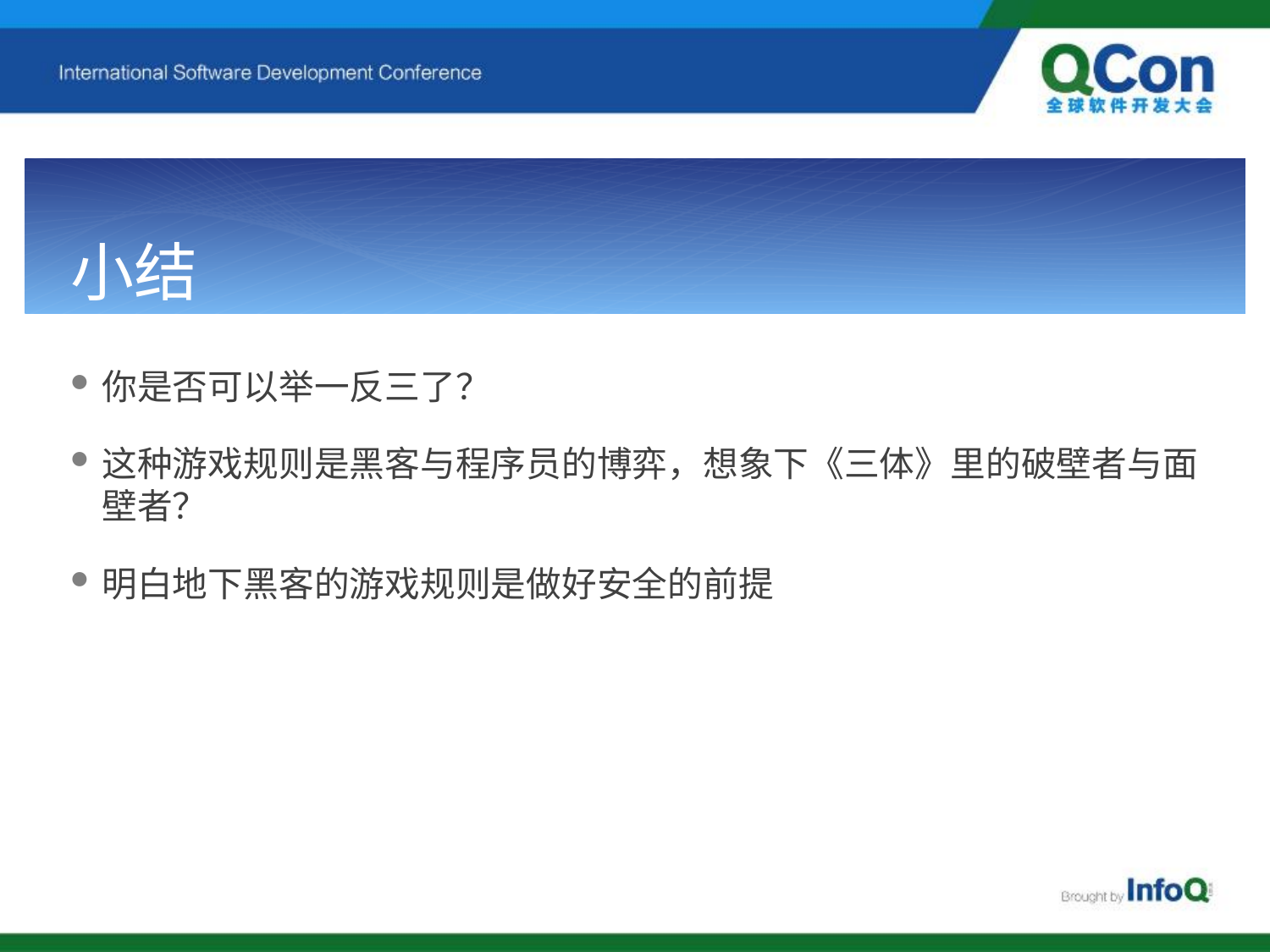

# 小结
你是否可以举一反三了？
这种游戏规则是黑客与程序员的博弈，想象下《三体》里的破壁者与面壁者？
明白地下黑客的游戏规则是做好安全的前提